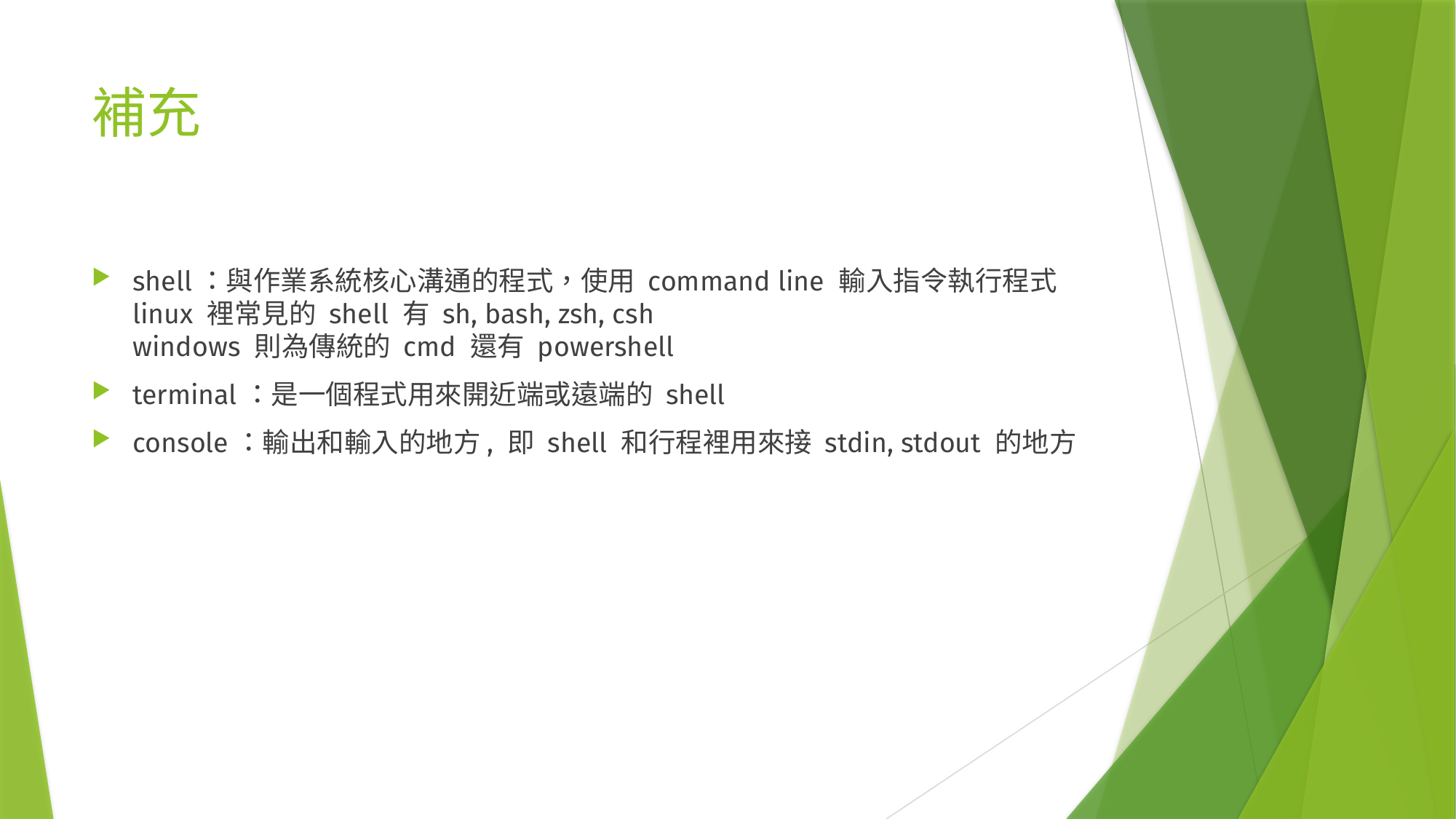

# 補充
shell：與作業系統核心溝通的程式，使用 command line 輸入指令執行程式
linux 裡常見的 shell 有 sh, bash, zsh, csh
windows 則為傳統的 cmd 還有 powershell
terminal：是一個程式用來開近端或遠端的 shell
console：輸出和輸入的地方, 即 shell 和行程裡用來接 stdin, stdout 的地方